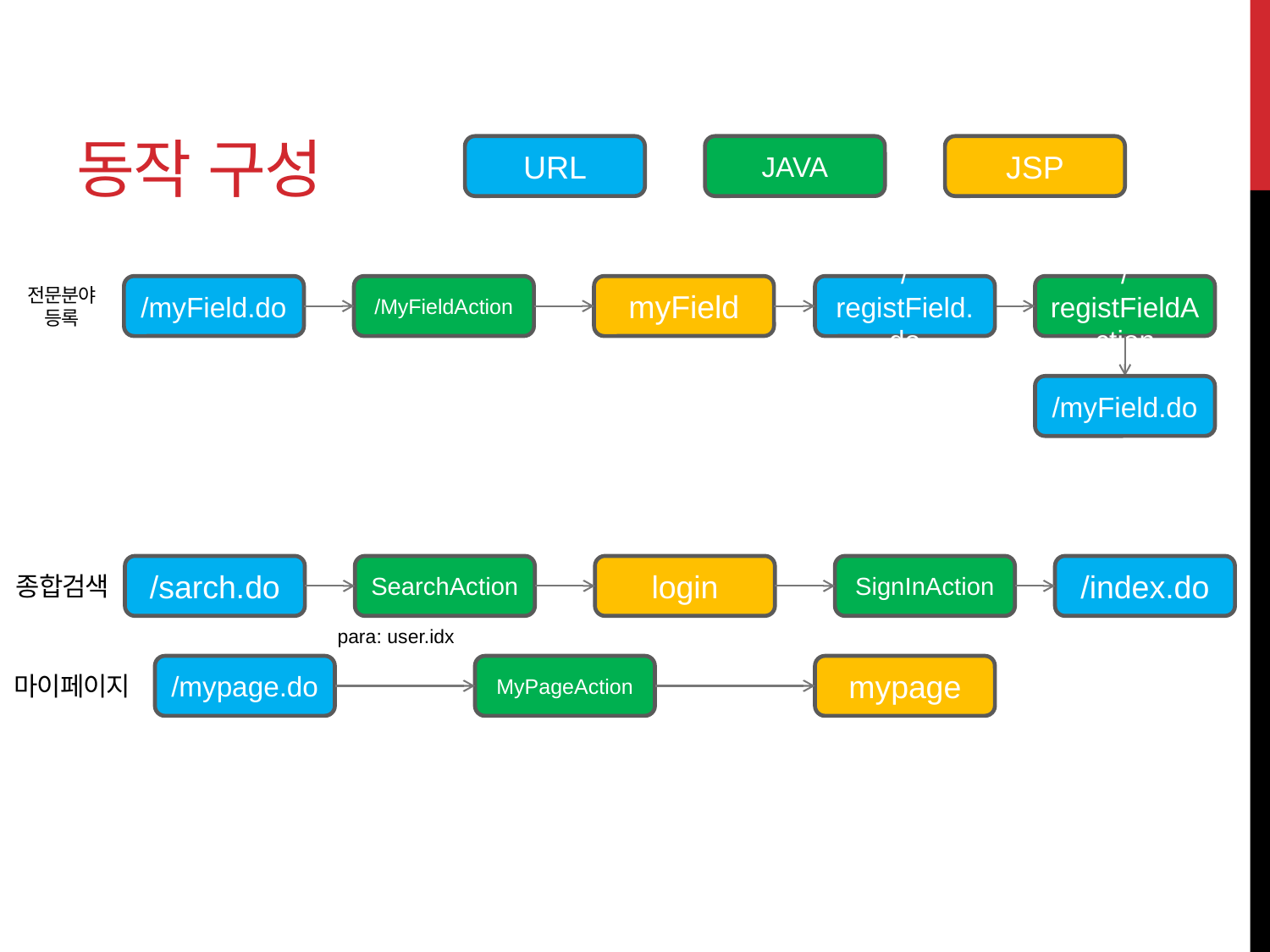

# 동작 구성
URL
JAVA
JSP
이우진
전문분야 등록
/myField.do
/MyFieldAction
myField
/registField.do
/registFieldAction
/myField.do
종합검색
김혜리
/sarch.do
SearchAction
login
SignInAction
/index.do
para: user.idx

마이페이지
/mypage.do
MyPageAction
mypage
김혜리